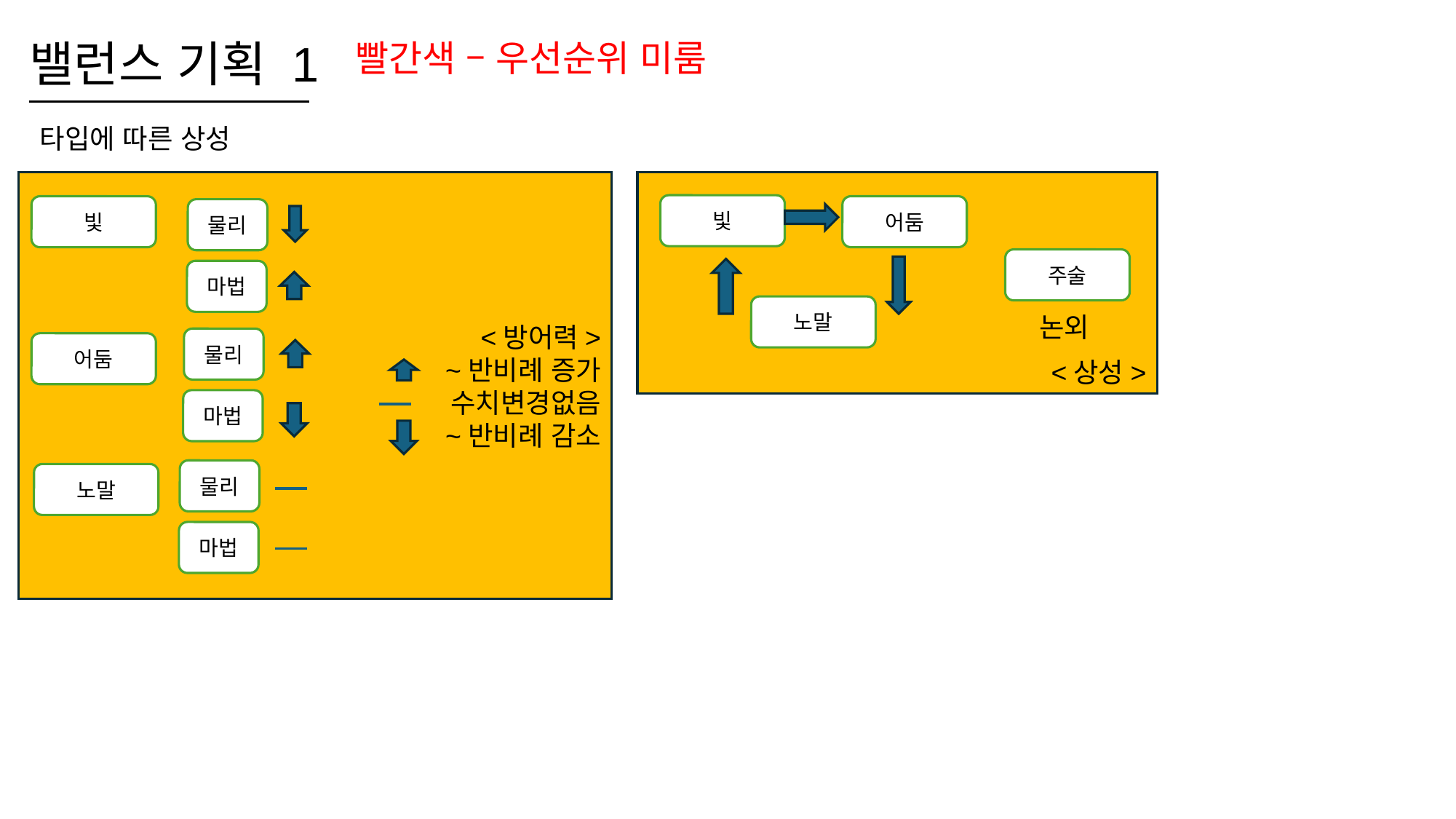

밸런스 기획 1
빨간색 – 우선순위 미룸
타입에 따른 상성
<방어력>
~반비례 증가
수치변경없음
~반비례 감소
<상성>
빛
어둠
빛
물리

주술

마법

노말
논외
물리
어둠

마법

물리
노말
마법